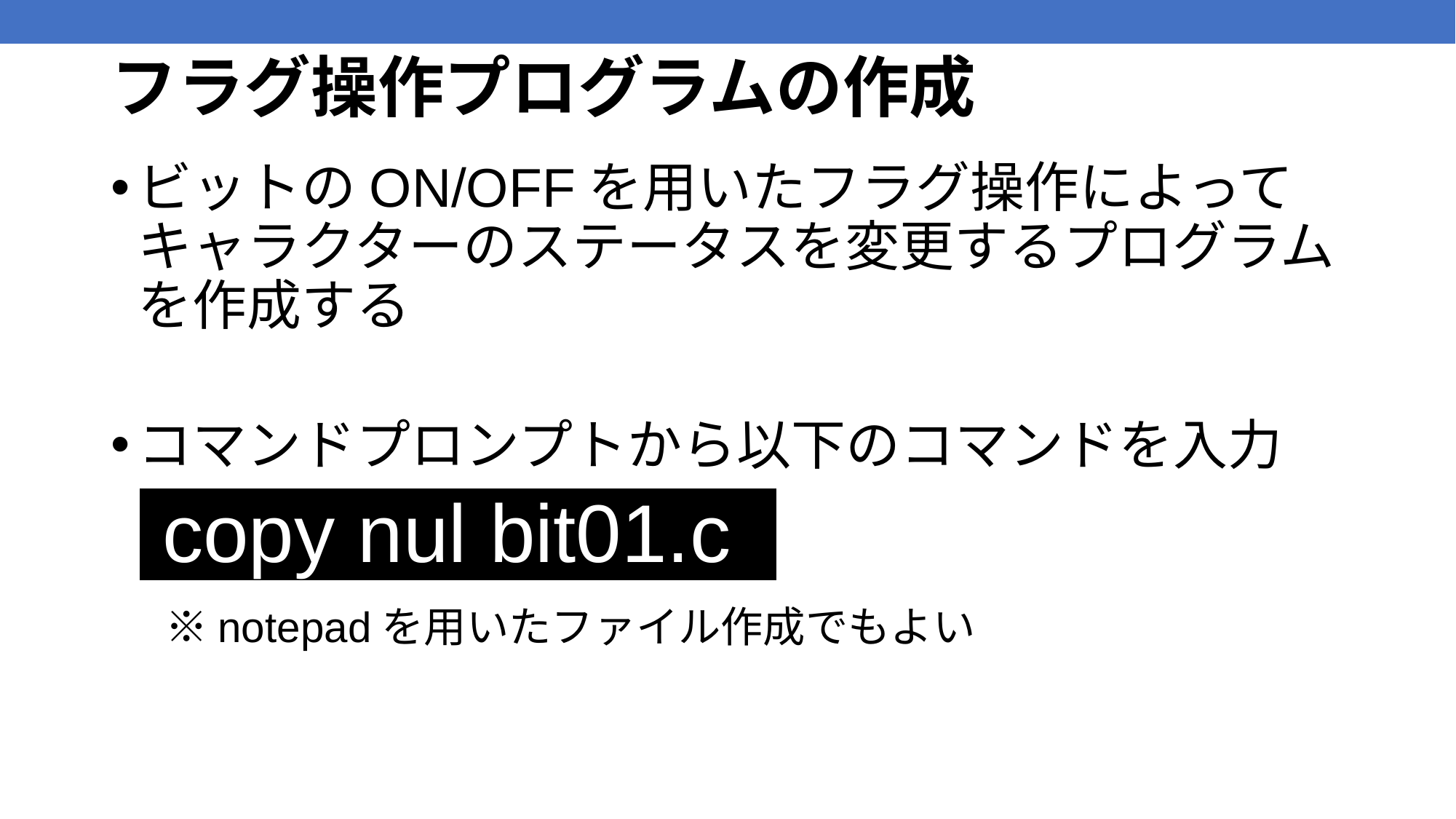

# フラグ操作プログラムの作成
ビットのON/OFFを用いたフラグ操作によって
キャラクターのステータスを変更するプログラムを作成する
コマンドプロンプトから以下のコマンドを入力
 copy nul bit01.ca
　※notepadを用いたファイル作成でもよい